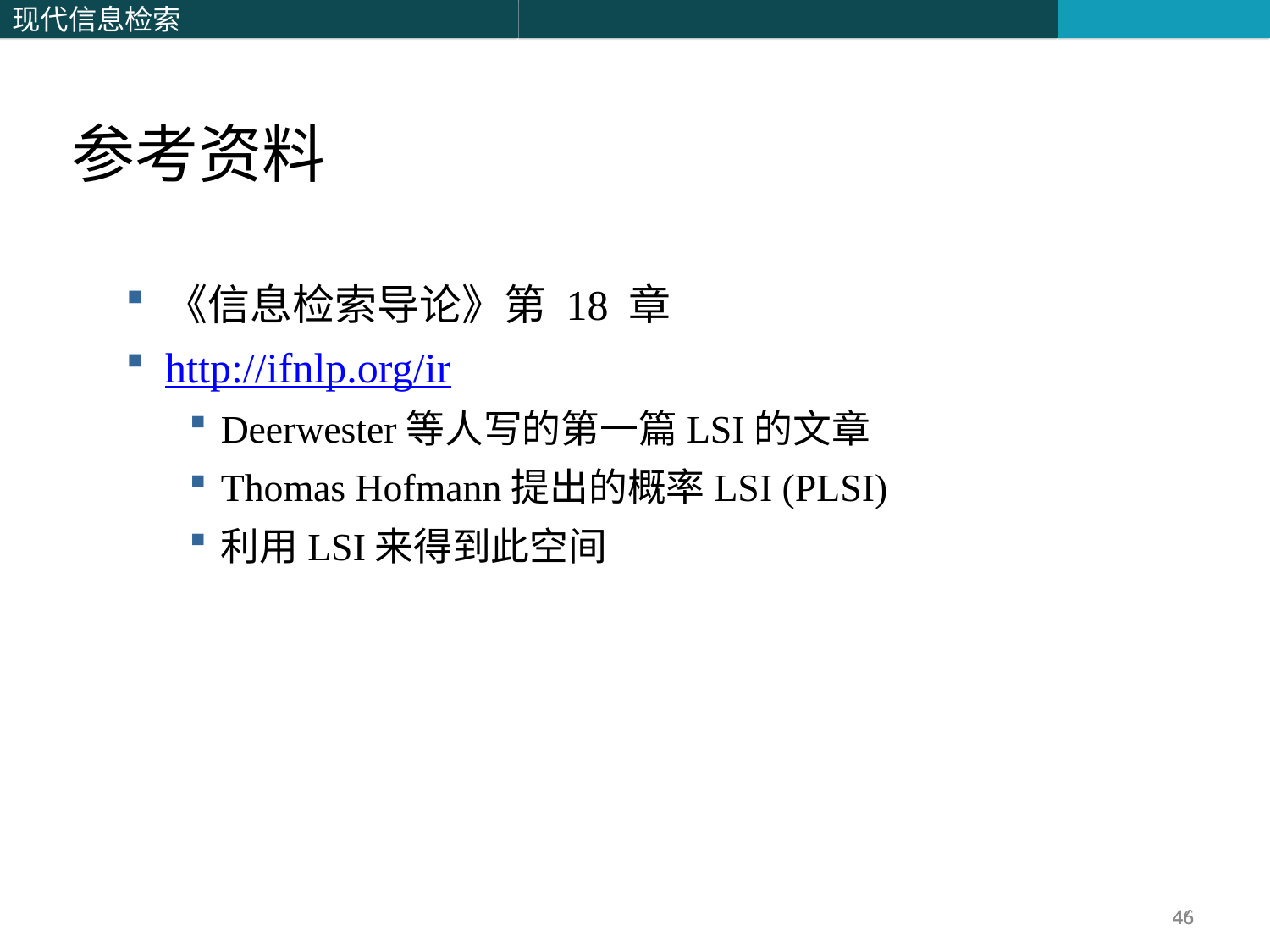

参考资料

《信息检索导论》第 18 章
http://ifnlp.org/ir
Deerwester等人写的第一篇LSI的文章
Thomas Hofmann提出的概率LSI (PLSI)
利用LSI来得到此空间

46
46